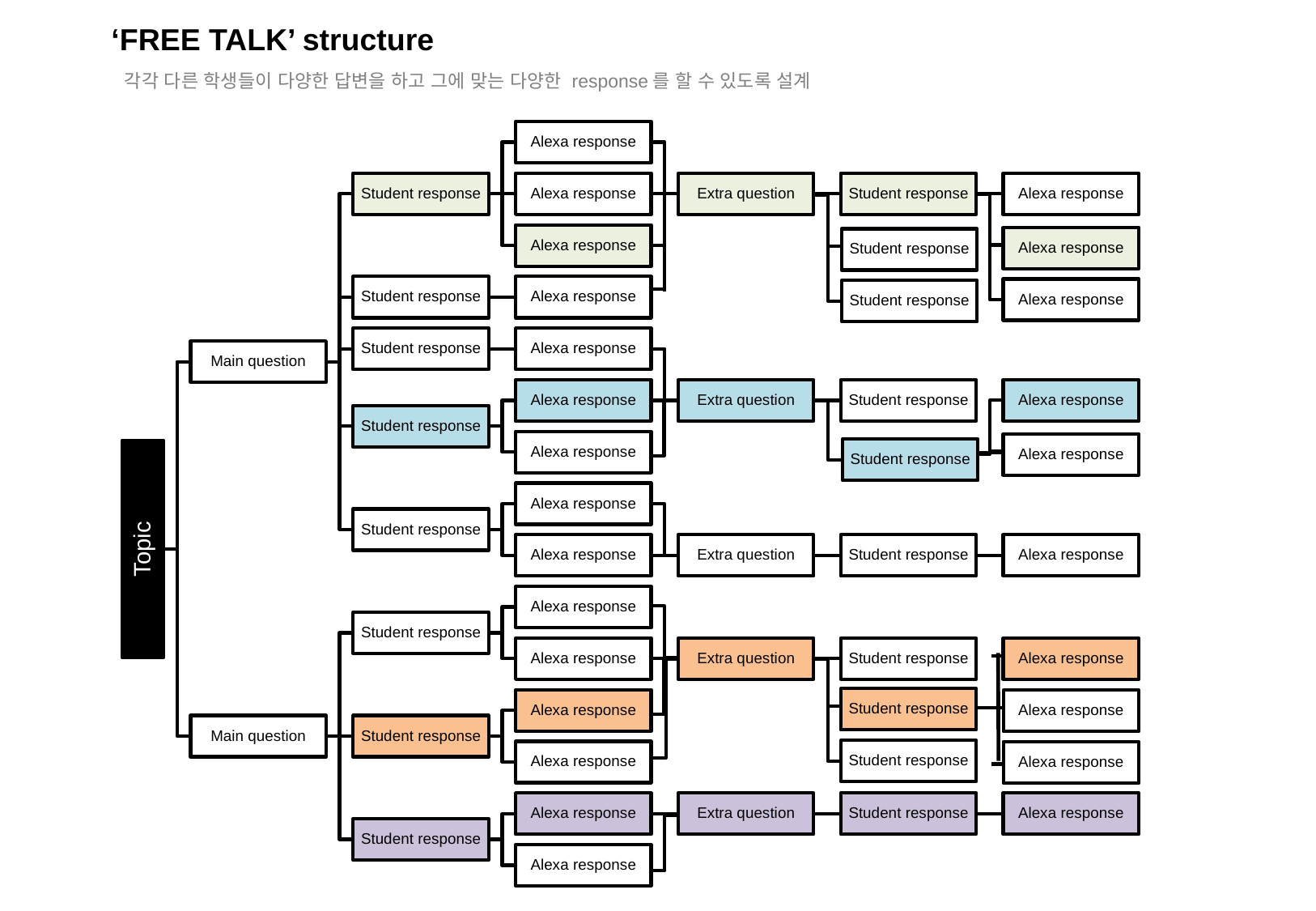

‘FREE TALK’ structure
각각 다른 학생들이 다양한 답변을 하고 그에 맞는 다양한 response를 할 수 있도록 설계
Alexa response

Student response
Alexa response
Extra question
Student response
Alexa response

Alexa response
Student response
Alexa response

Student response
Alexa response
Main question

Alexa response
Extra question
Student response
Alexa response

Student response

Alexa response

Alexa response

Student response
Topic

Alexa response
Extra question
Student response
Alexa response

Alexa response

Student response

Alexa response
Extra question
Student response
Alexa response

Alexa response

Main question
Student response

Alexa response
Alexa response
Extra question
Student response
Alexa response

Student response

Alexa response

Alexa response
Student response

Alexa response
Student response

Alexa response
Student response

Student response
Alexa response

Student response
Alexa response